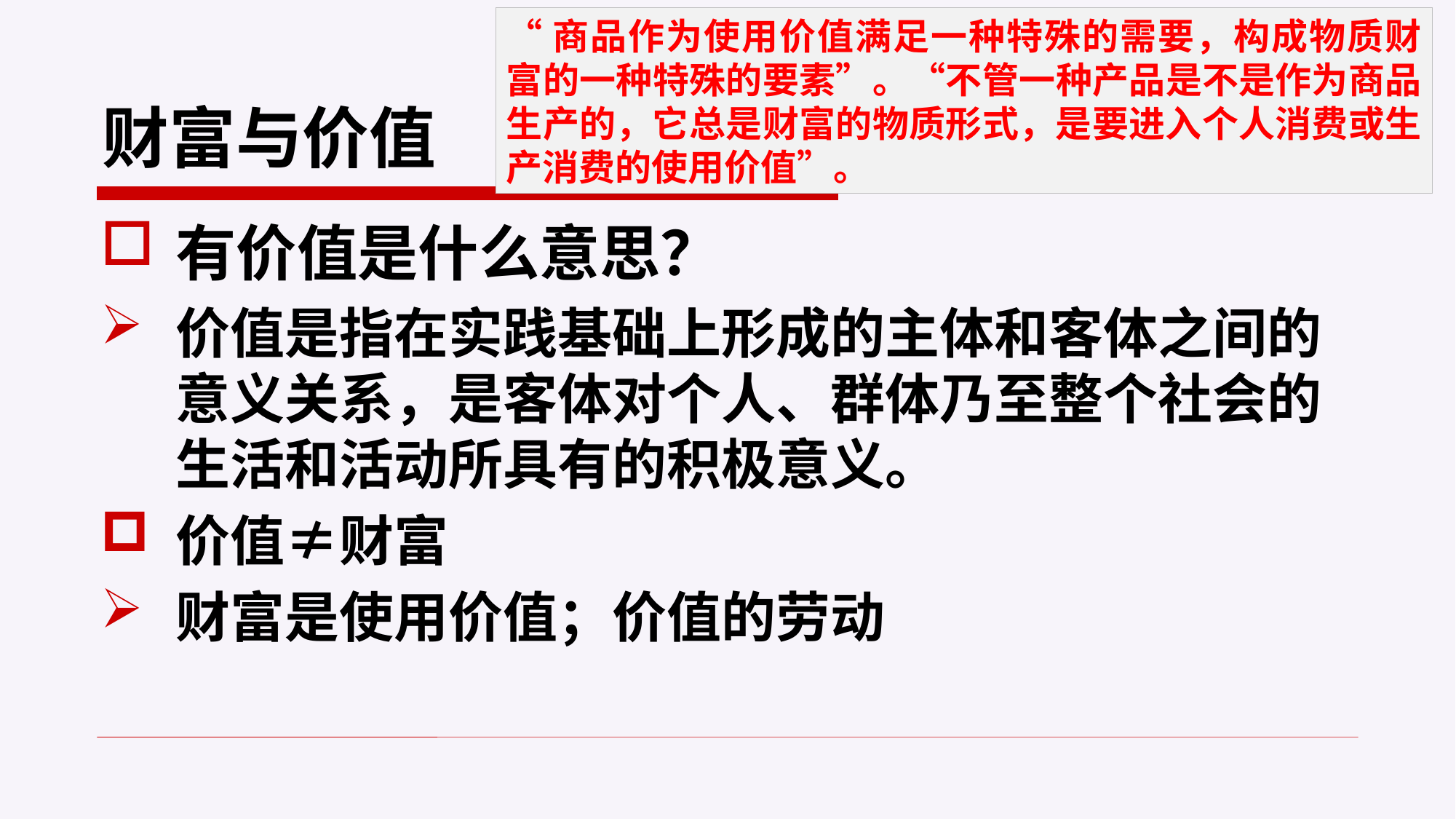

“商品作为使用价值满足一种特殊的需要，构成物质财富的一种特殊的要素”。“不管一种产品是不是作为商品生产的，它总是财富的物质形式，是要进入个人消费或生产消费的使用价值”。
# 财富与价值
有价值是什么意思？
价值是指在实践基础上形成的主体和客体之间的意义关系，是客体对个人、群体乃至整个社会的生活和活动所具有的积极意义。
价值≠财富
财富是使用价值；价值的劳动